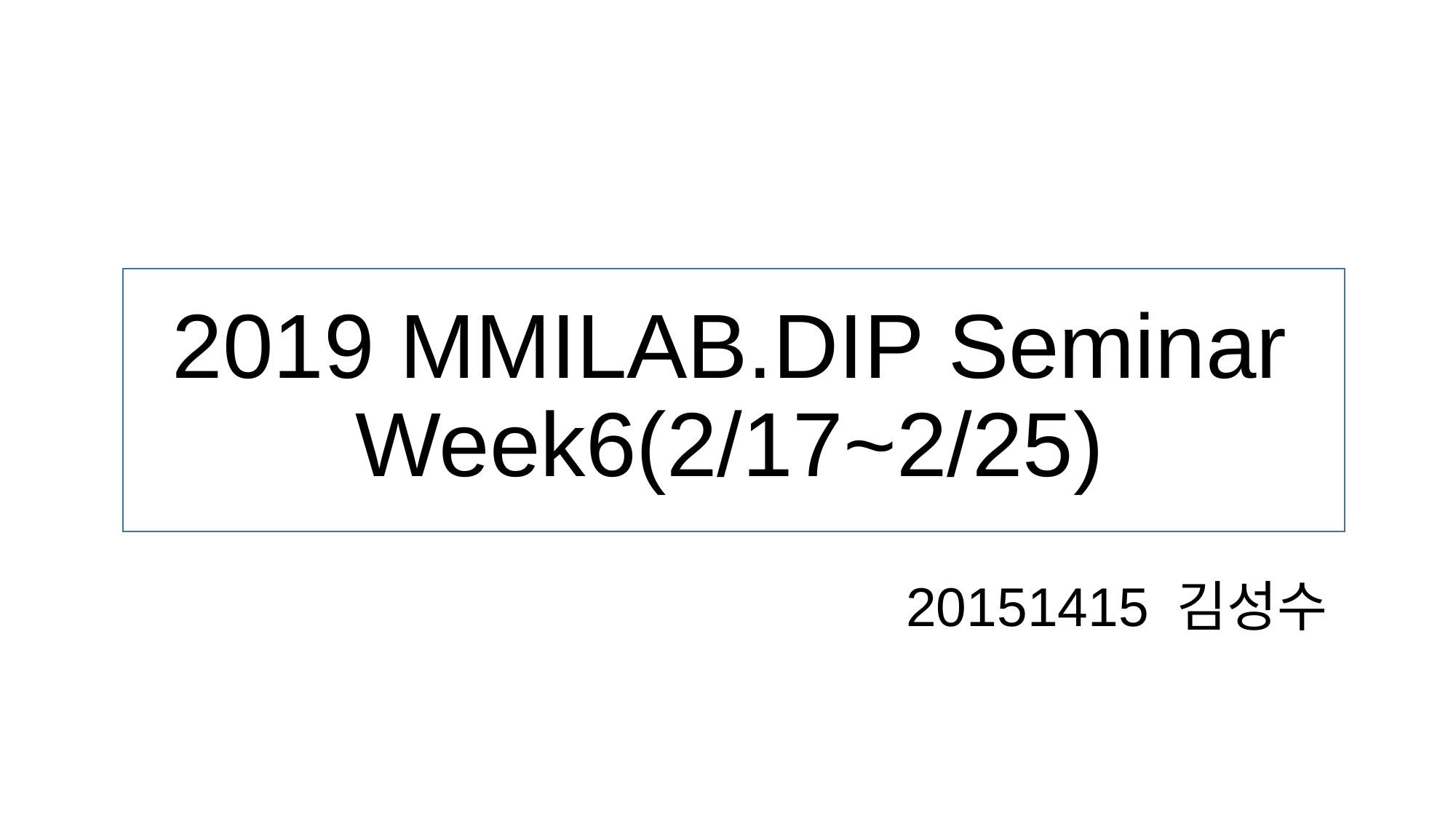

# 2019 MMILAB.DIP Seminar Week6(2/17~2/25)

20151415 김성수